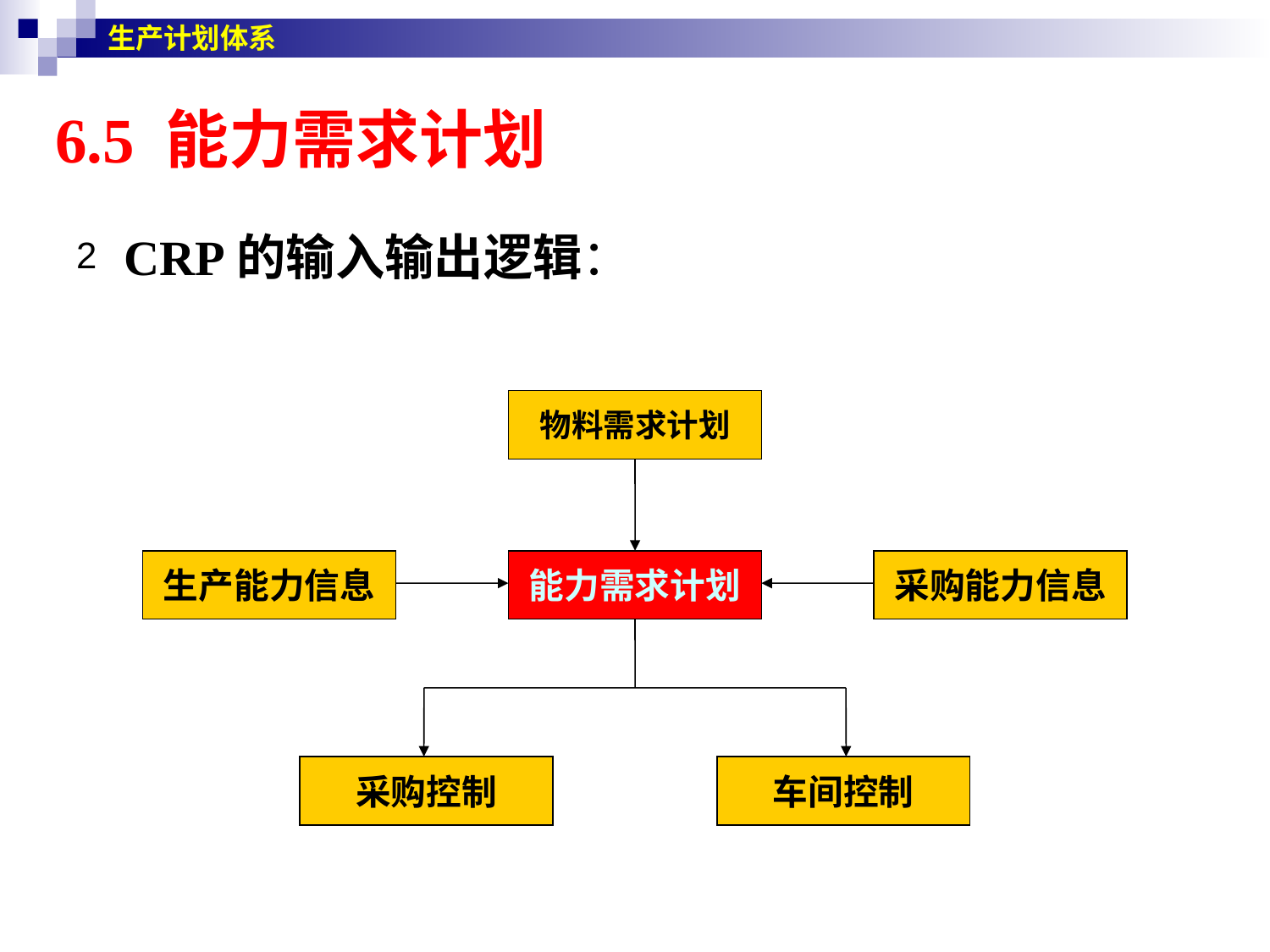

生产计划体系
# 6.5 能力需求计划
CRP的输入输出逻辑：
物料需求计划

生产能力信息
能力需求计划
采购能力信息

采购控制
车间控制